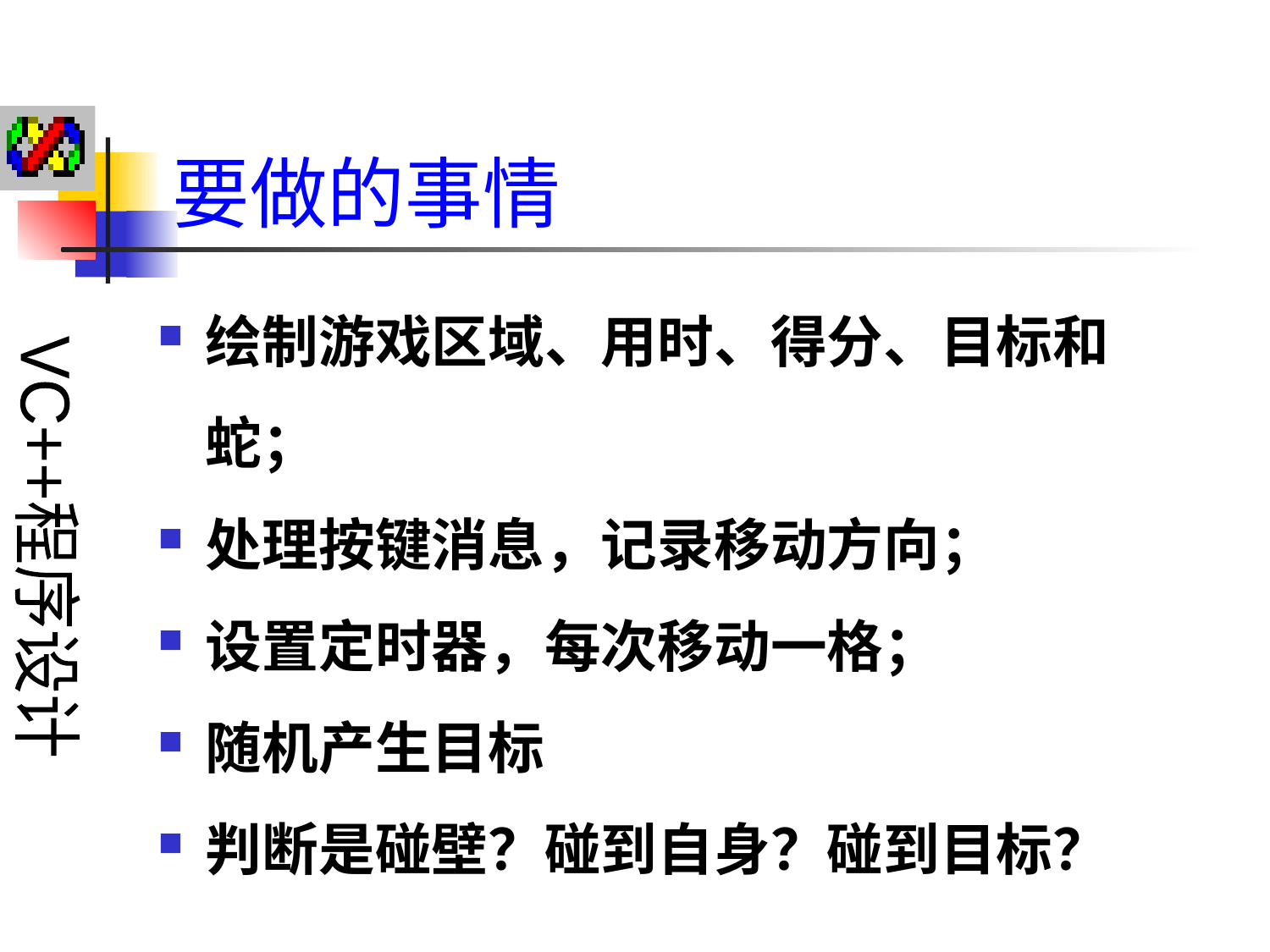

要做的事情
绘制游戏区域、用时、得分、目标和蛇；
处理按键消息，记录移动方向；
设置定时器，每次移动一格；
随机产生目标
判断是碰壁？碰到自身？碰到目标？